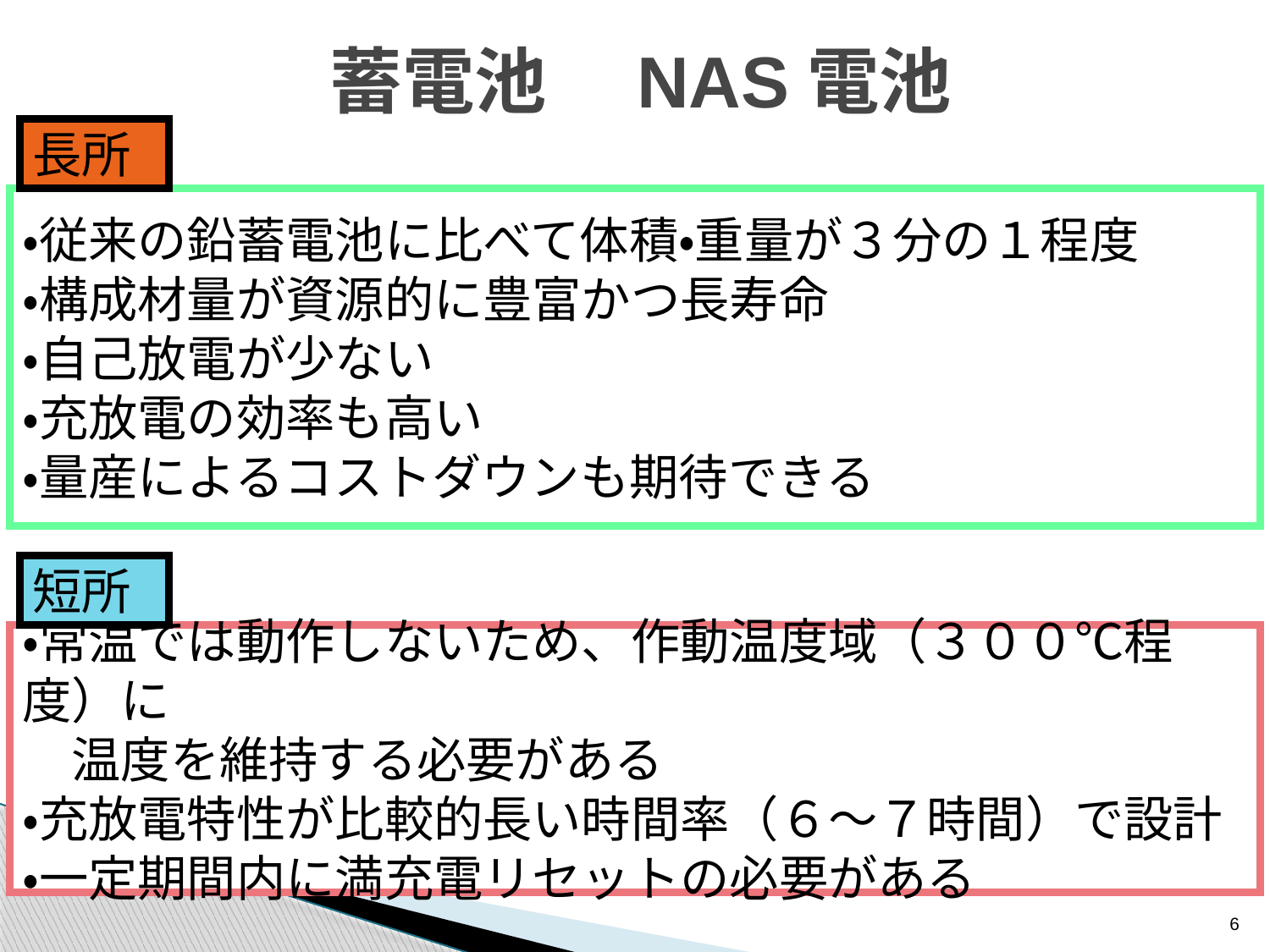

# 蓄電池　NAS電池
長所
・従来の鉛蓄電池に比べて体積・重量が３分の１程度
・構成材量が資源的に豊富かつ長寿命
・自己放電が少ない
・充放電の効率も高い
・量産によるコストダウンも期待できる
短所
・常温では動作しないため、作動温度域（３００℃程度）に
　温度を維持する必要がある
・充放電特性が比較的長い時間率（６～７時間）で設計
・一定期間内に満充電リセットの必要がある
6